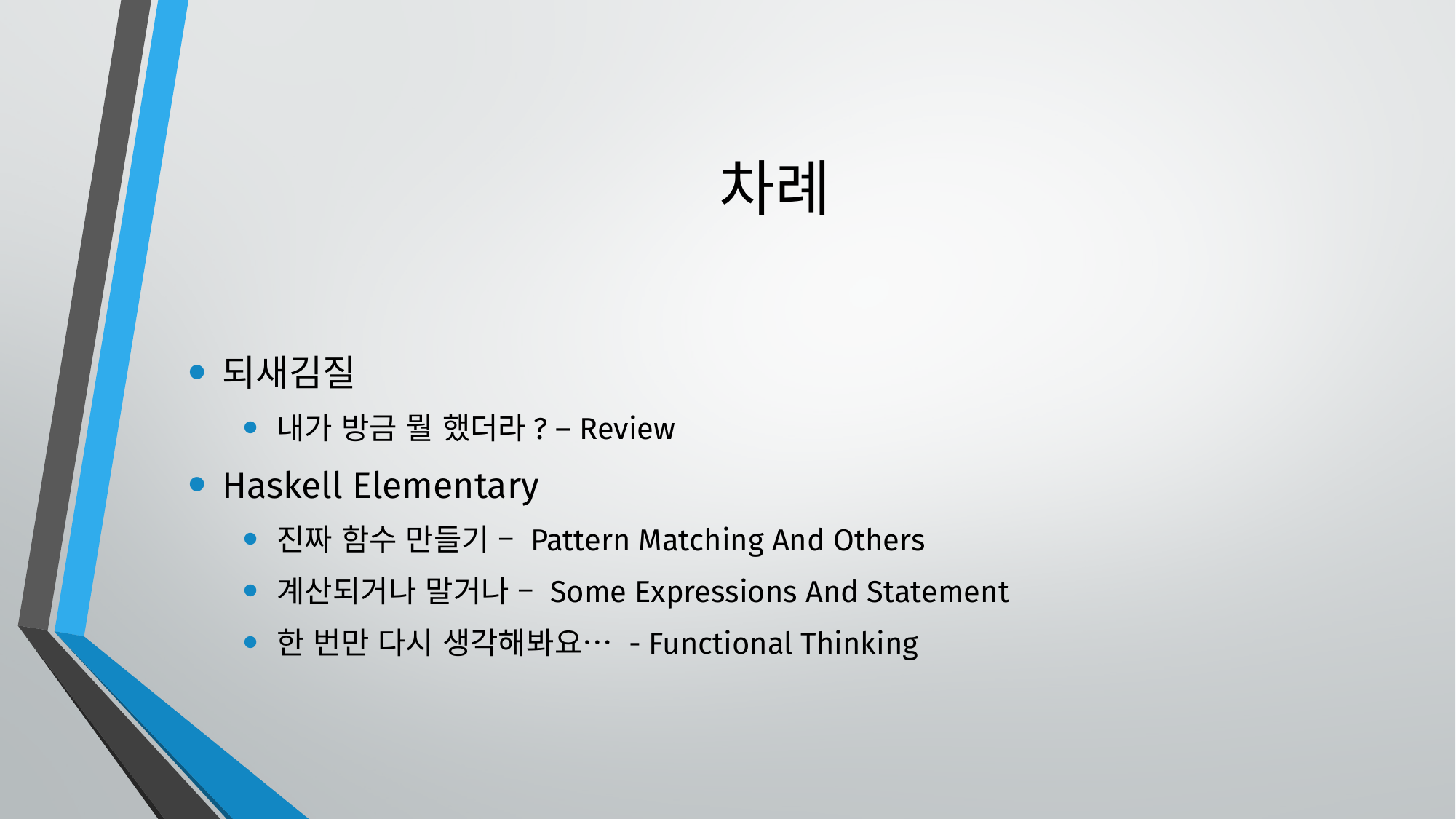

# 차례
되새김질
내가 방금 뭘 했더라? – Review
Haskell Elementary
진짜 함수 만들기 – Pattern Matching And Others
계산되거나 말거나 – Some Expressions And Statement
한 번만 다시 생각해봐요… - Functional Thinking